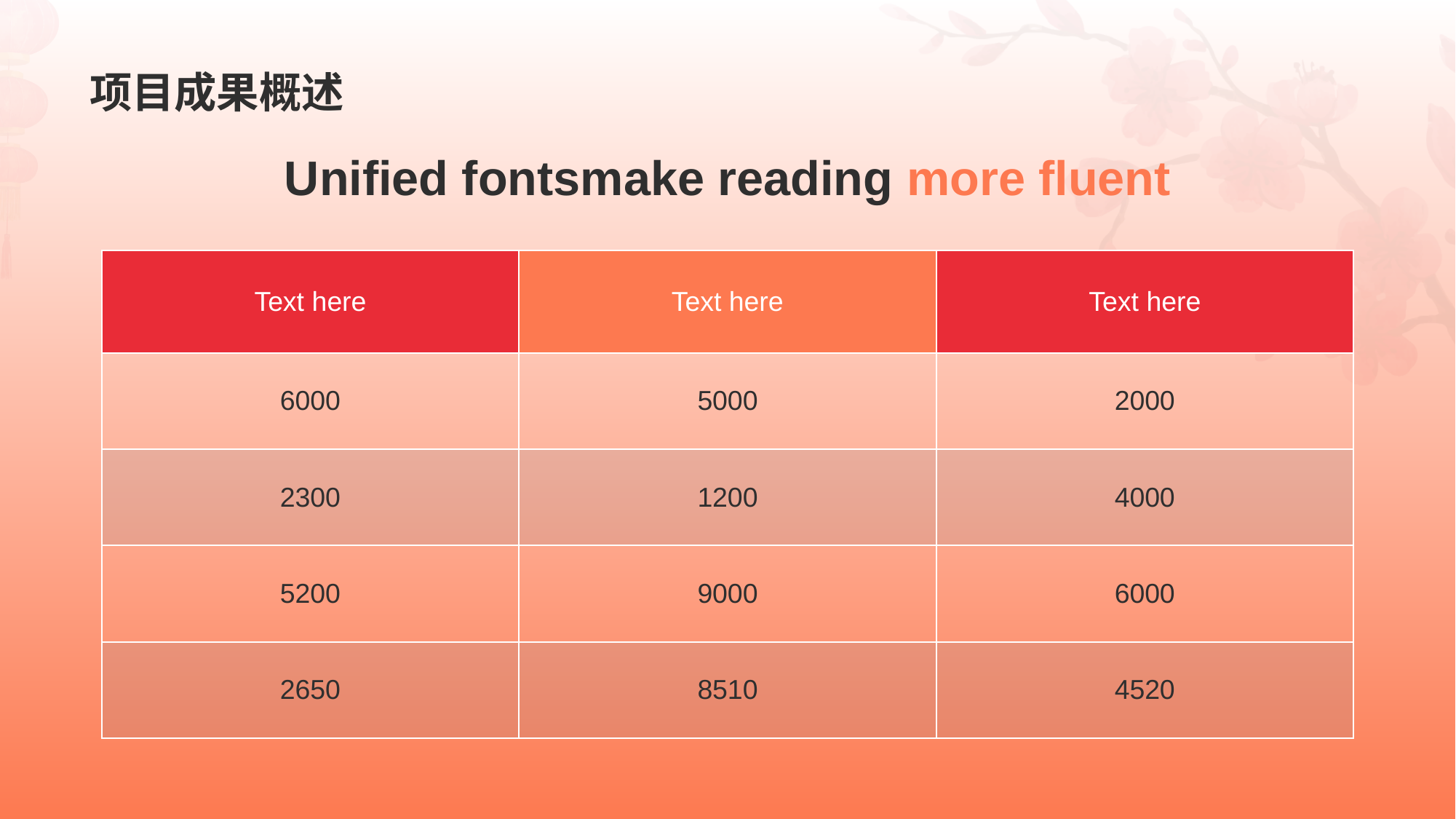

# 项目成果概述
Unified fontsmake reading more fluent
| Text here | Text here | Text here |
| --- | --- | --- |
| 6000 | 5000 | 2000 |
| 2300 | 1200 | 4000 |
| 5200 | 9000 | 6000 |
| 2650 | 8510 | 4520 |